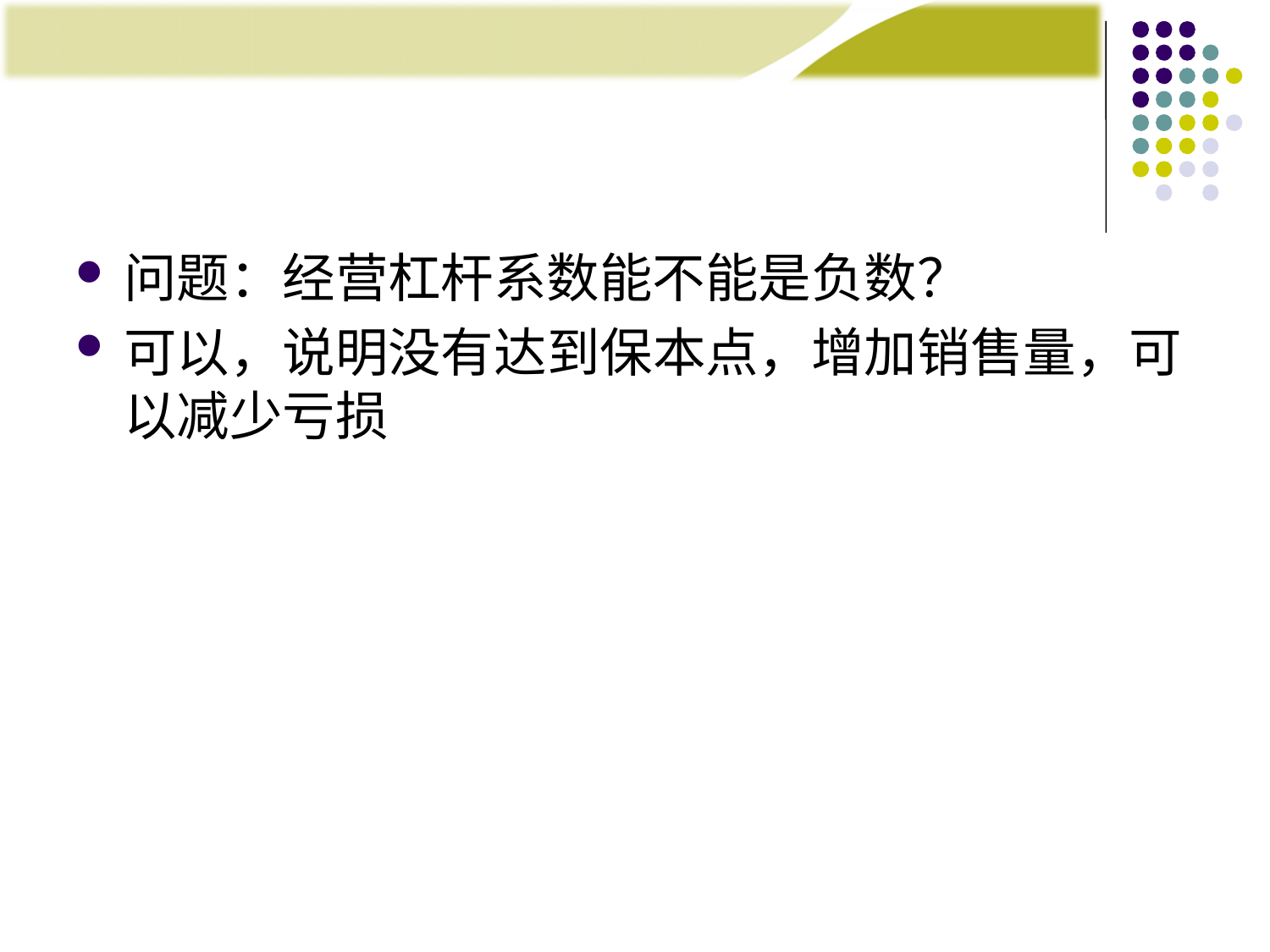

#
问题：经营杠杆系数能不能是负数？
可以，说明没有达到保本点，增加销售量，可以减少亏损